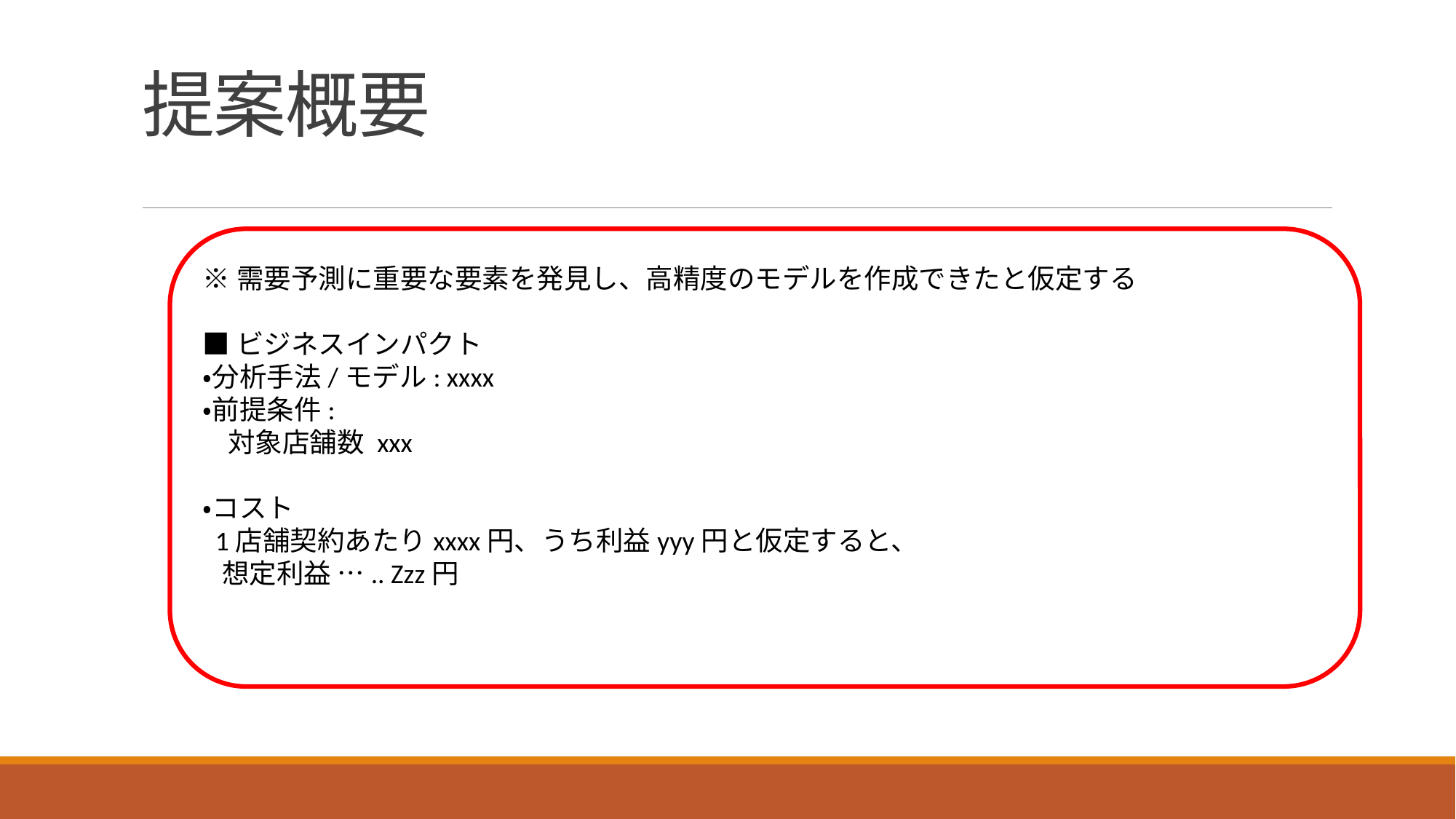

# 提案概要
※需要予測に重要な要素を発見し、高精度のモデルを作成できたと仮定する

■ビジネスインパクト
・分析手法/モデル: xxxx
・前提条件:
   対象店舗数 xxx

・コスト
  1店舗契約あたりxxxx円、うち利益yyy円と仮定すると、
  想定利益 ….. Zzz円